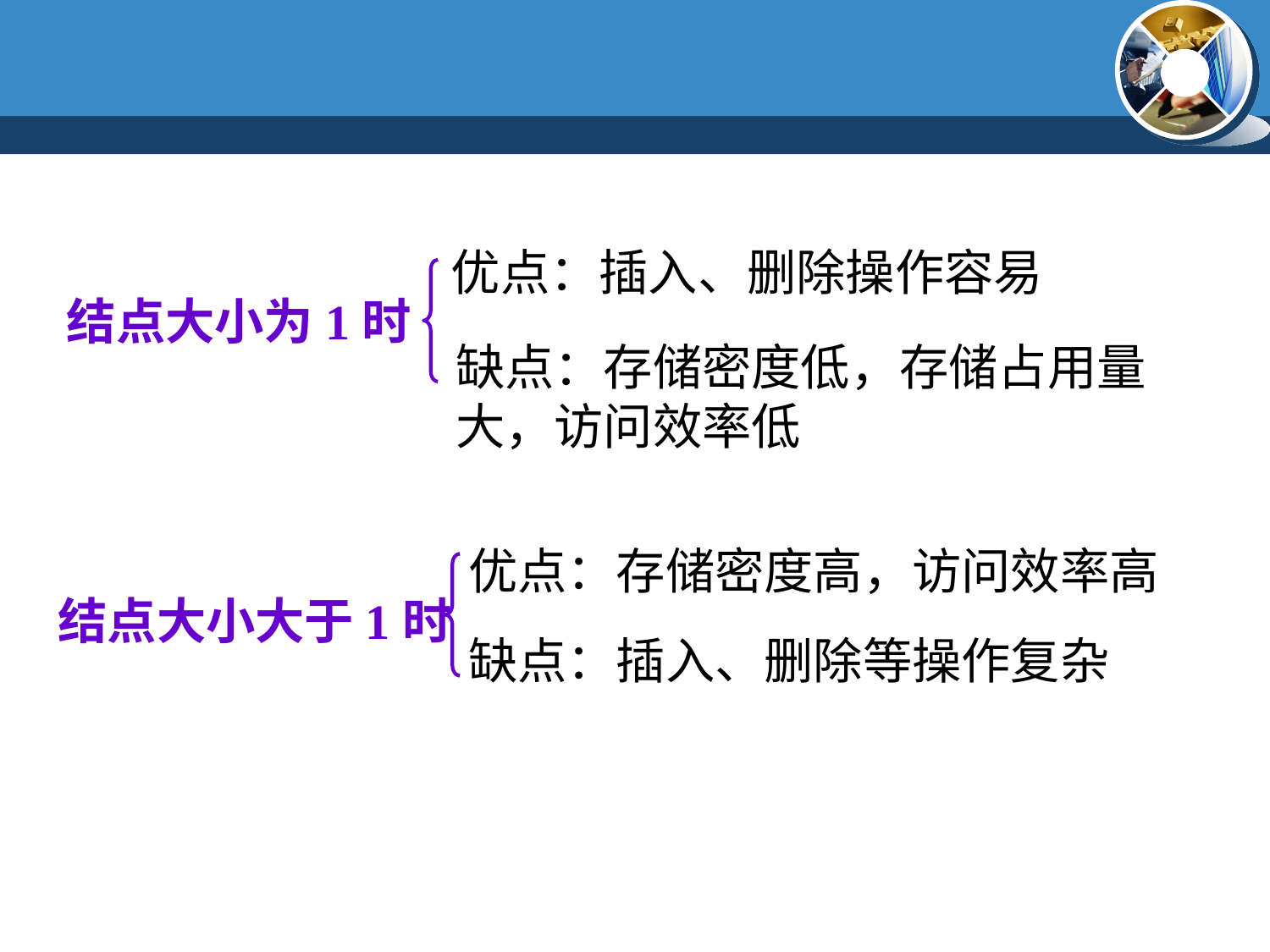

优点：插入、删除操作容易

结点大小为1时
缺点：存储密度低，存储占用量大，访问效率低
优点：存储密度高，访问效率高

结点大小大于1时
缺点：插入、删除等操作复杂